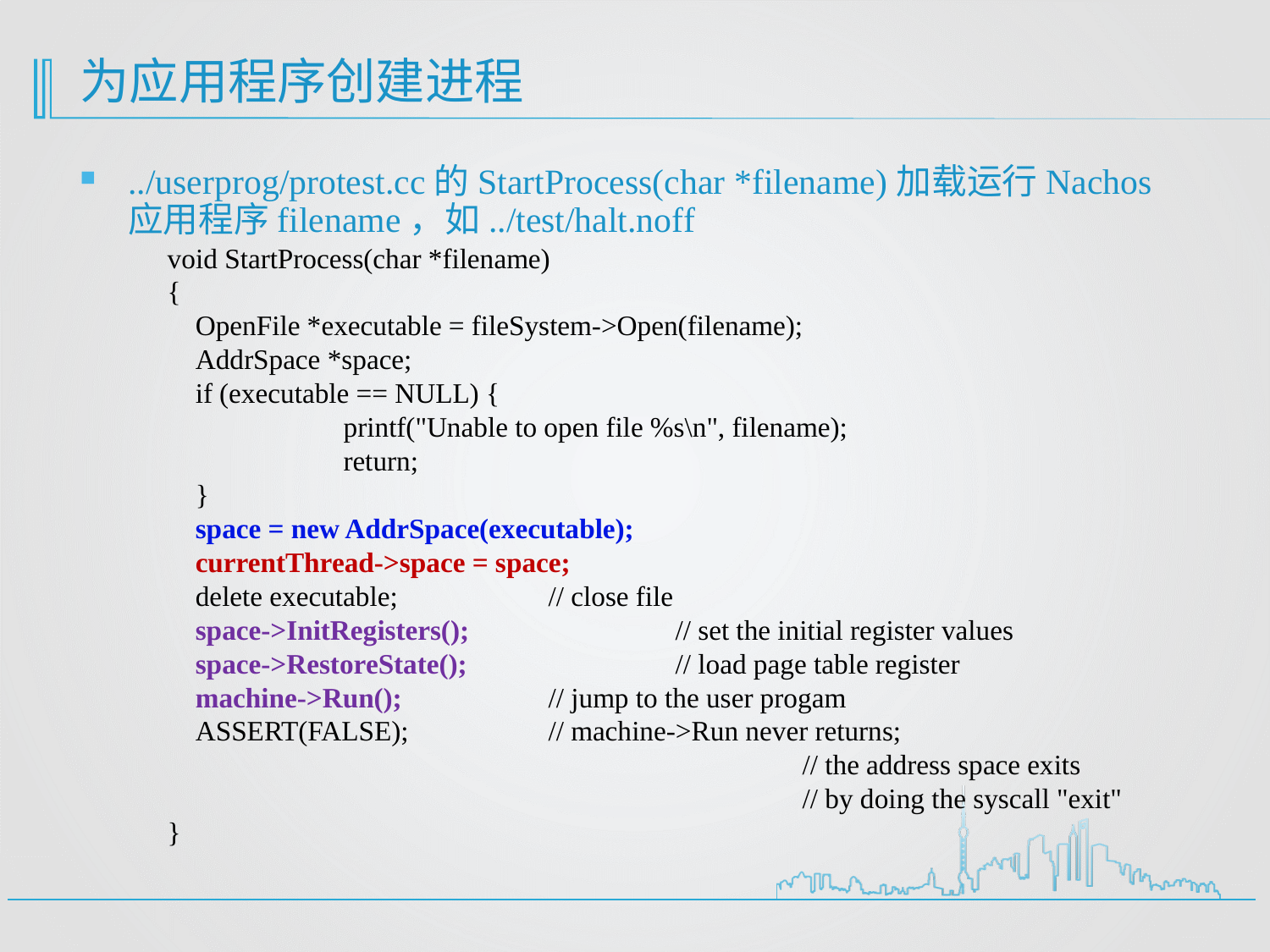

# 为应用程序创建进程
../userprog/protest.cc的StartProcess(char *filename)加载运行Nachos应用程序filename，如../test/halt.noff
void StartProcess(char *filename)
{
    OpenFile *executable = fileSystem->Open(filename);
    AddrSpace *space;
    if (executable == NULL) {
	       printf("Unable to open file %s\n", filename);
	       return;
    }
    space = new AddrSpace(executable);
    currentThread->space = space;
    delete executable;		// close file
    space->InitRegisters();		// set the initial register values
    space->RestoreState();		// load page table register
    machine->Run();		// jump to the user progam
    ASSERT(FALSE);		// machine->Run never returns;
					// the address space exits
					// by doing the syscall "exit"
}